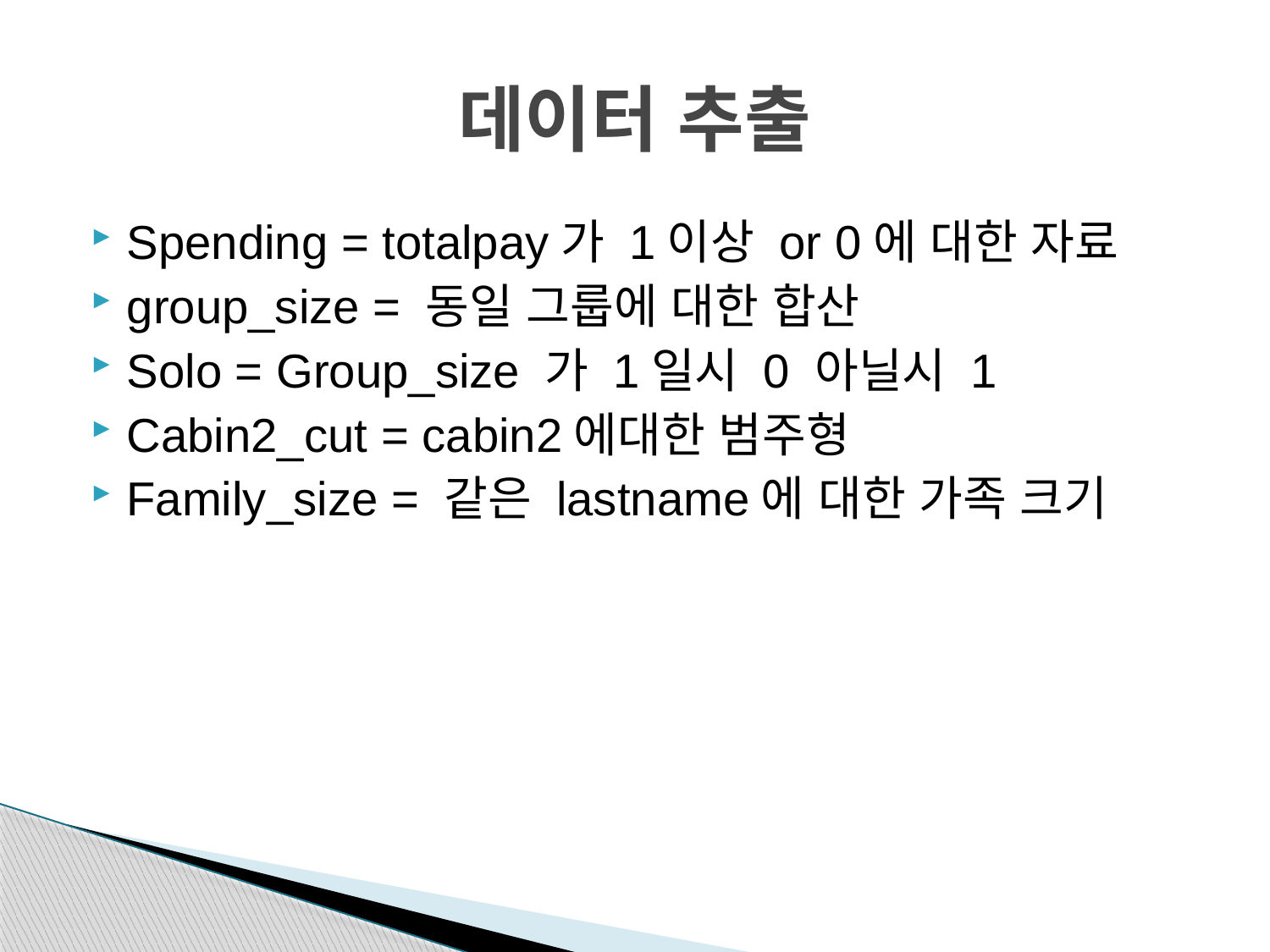

# 데이터 추출
Spending = totalpay가 1이상 or 0에 대한 자료
group_size = 동일 그룹에 대한 합산
Solo = Group_size 가 1일시 0 아닐시 1
Cabin2_cut = cabin2에대한 범주형
Family_size = 같은 lastname에 대한 가족 크기